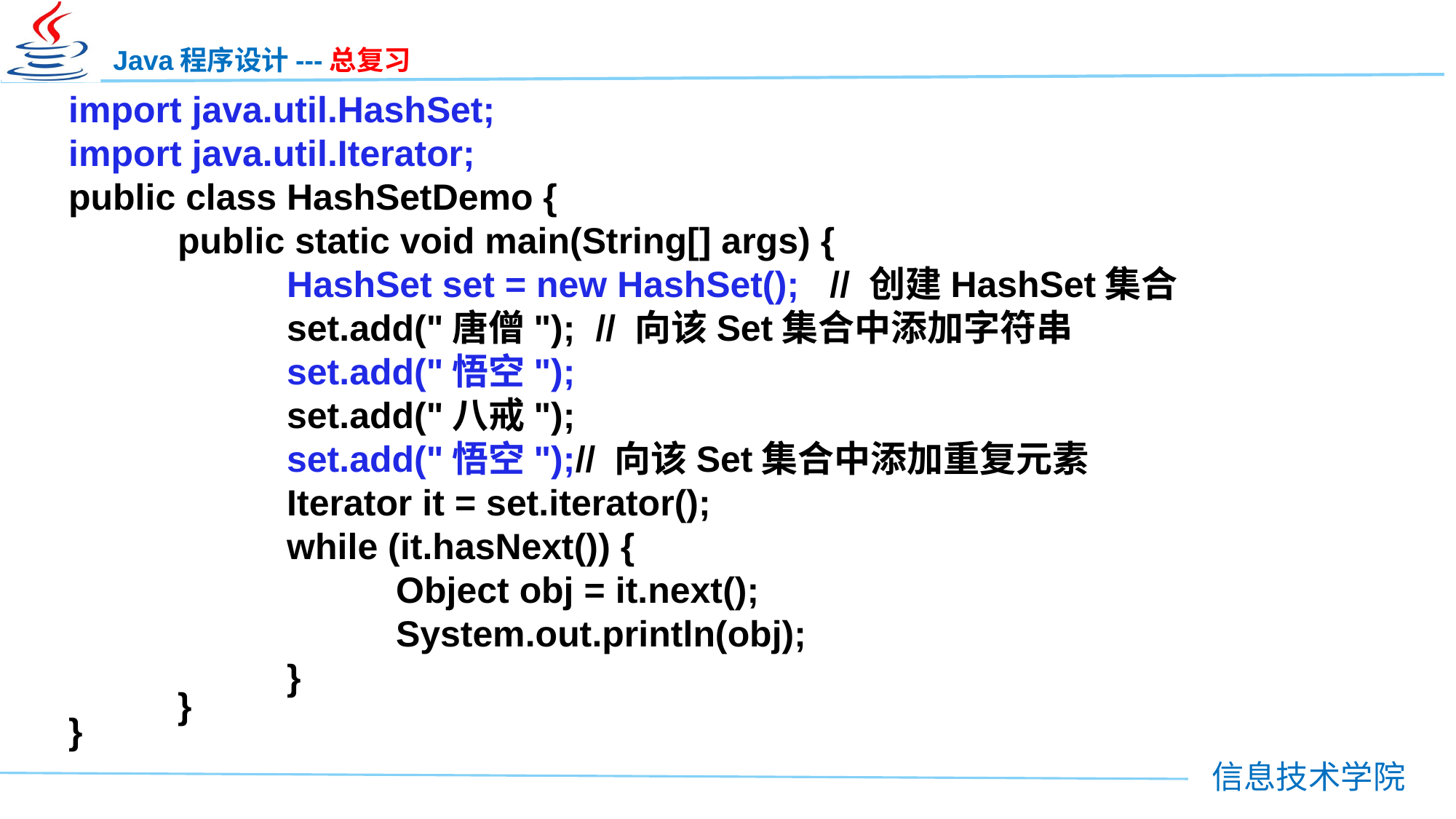

import java.util.HashSet;
import java.util.Iterator;
public class HashSetDemo {
	public static void main(String[] args) {
		HashSet set = new HashSet();   // 创建HashSet集合
		set.add("唐僧");  // 向该Set集合中添加字符串
		set.add("悟空");
		set.add("八戒");
		set.add("悟空");// 向该Set集合中添加重复元素
		Iterator it = set.iterator();
		while (it.hasNext()) {
		 	Object obj = it.next();
			System.out.println(obj);
		}
	}
}